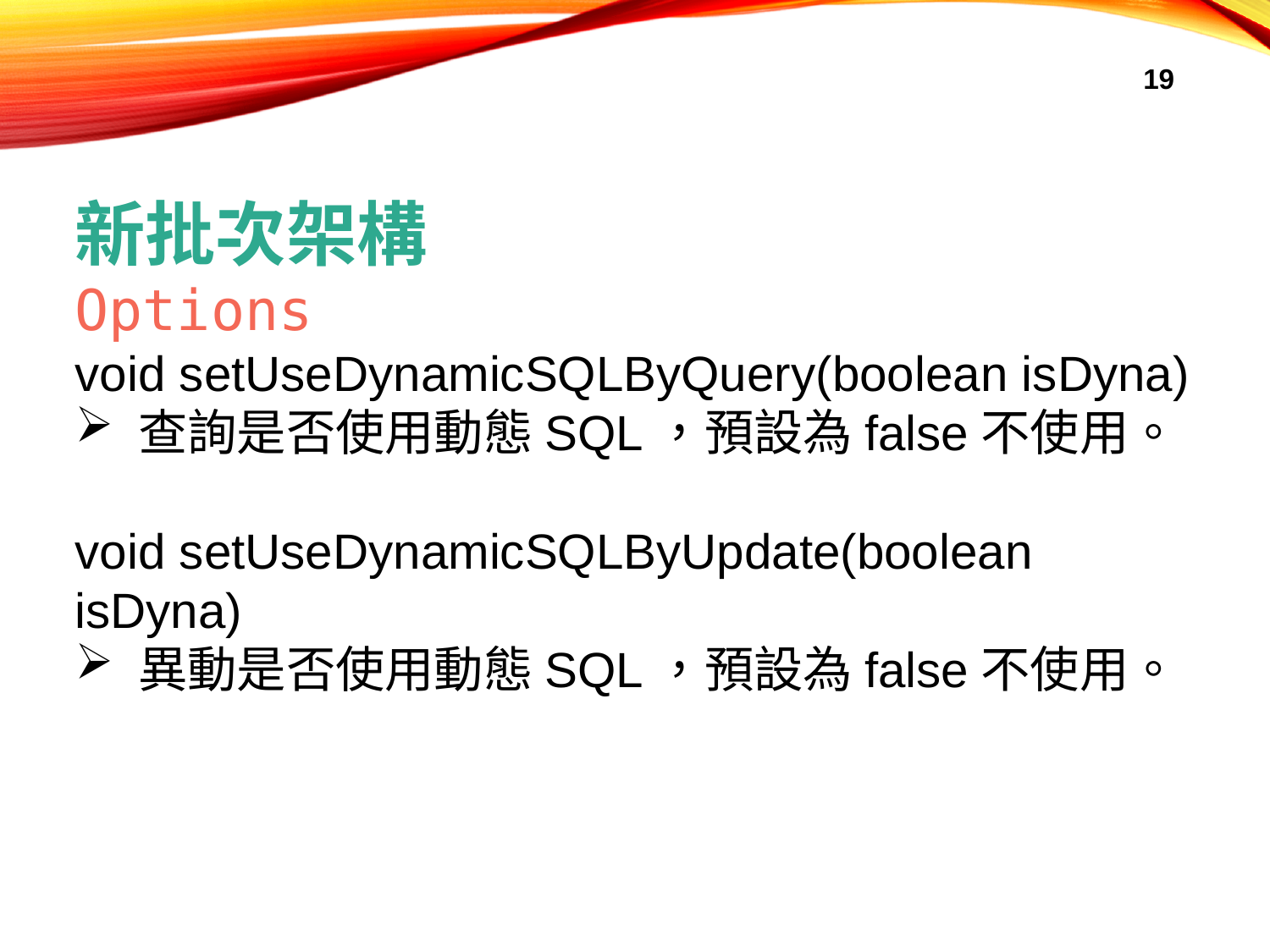

19
新批次架構
Options
void setUseDynamicSQLByQuery(boolean isDyna)
查詢是否使用動態SQL，預設為false不使用。

void setUseDynamicSQLByUpdate(boolean isDyna)
異動是否使用動態SQL，預設為false不使用。